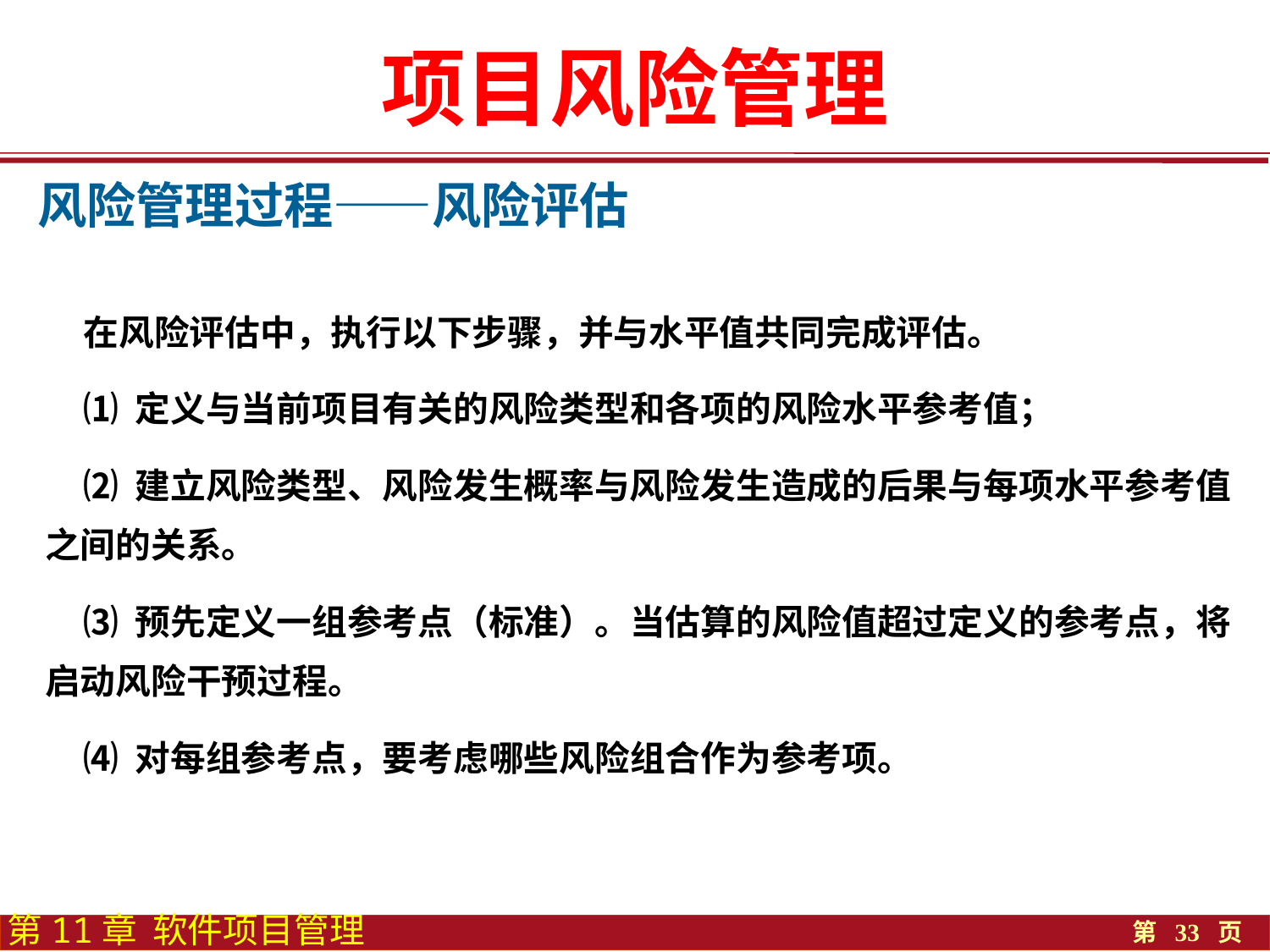

项目风险管理
风险管理过程——风险评估
在风险评估中，执行以下步骤，并与水平值共同完成评估。
⑴ 定义与当前项目有关的风险类型和各项的风险水平参考值；
⑵ 建立风险类型、风险发生概率与风险发生造成的后果与每项水平参考值之间的关系。
⑶ 预先定义一组参考点（标准）。当估算的风险值超过定义的参考点，将启动风险干预过程。
⑷ 对每组参考点，要考虑哪些风险组合作为参考项。